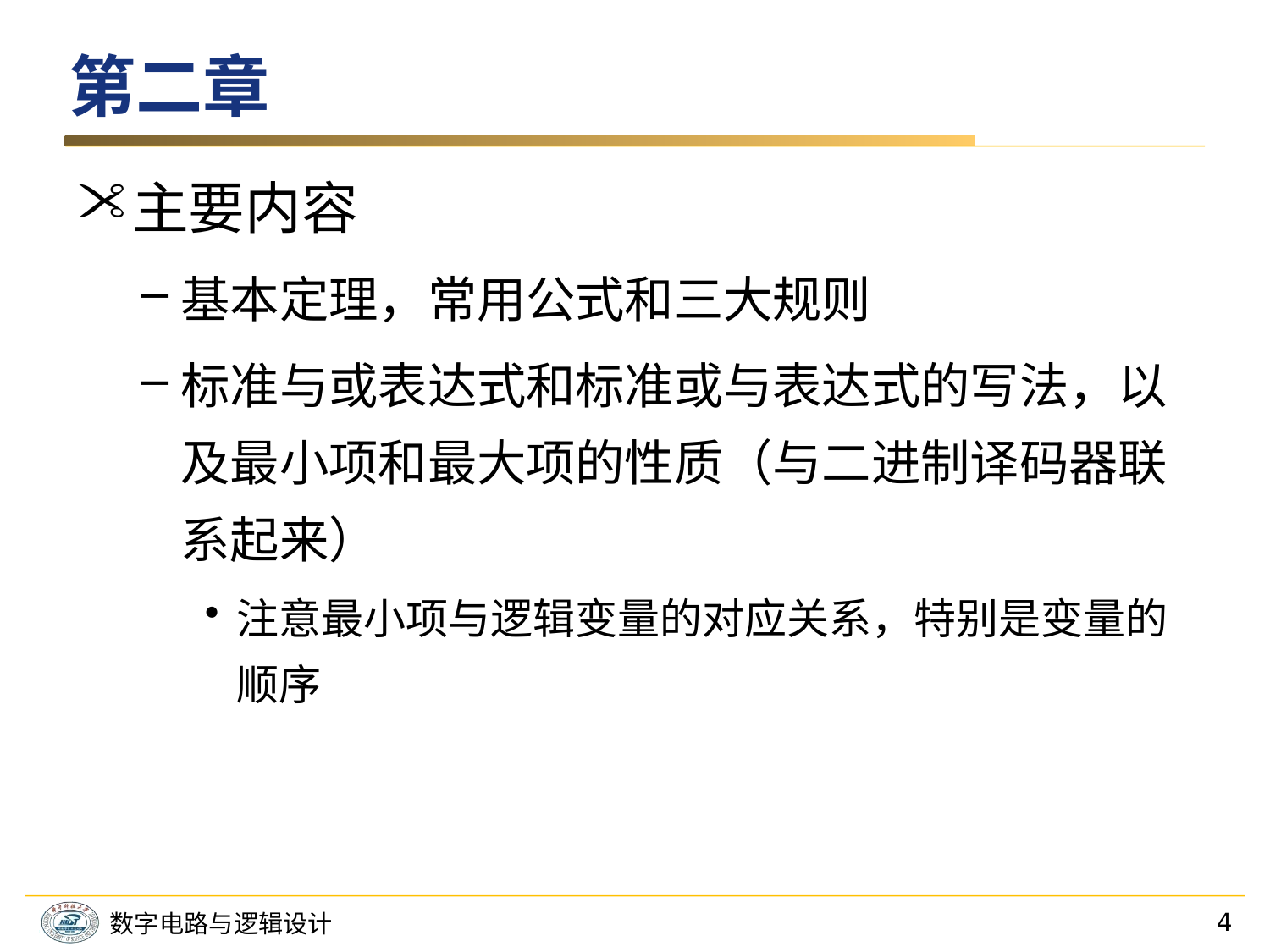

# 第二章
主要内容
基本定理，常用公式和三大规则
标准与或表达式和标准或与表达式的写法，以及最小项和最大项的性质（与二进制译码器联系起来）
注意最小项与逻辑变量的对应关系，特别是变量的顺序

4
数字电路与逻辑设计